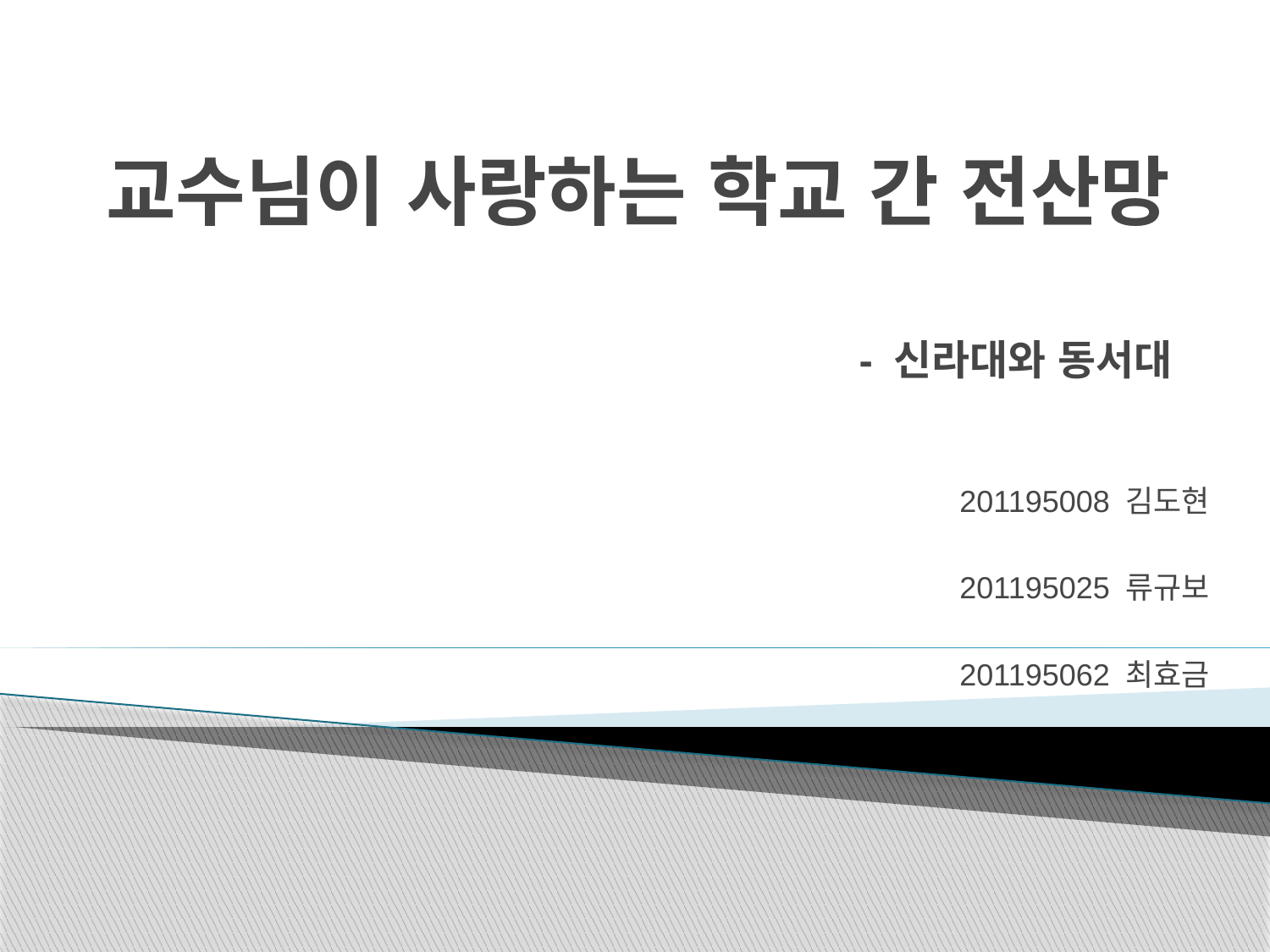

# 교수님이 사랑하는 학교 간 전산망 - 신라대와 동서대
201195008 김도현

201195025 류규보

201195062 최효금